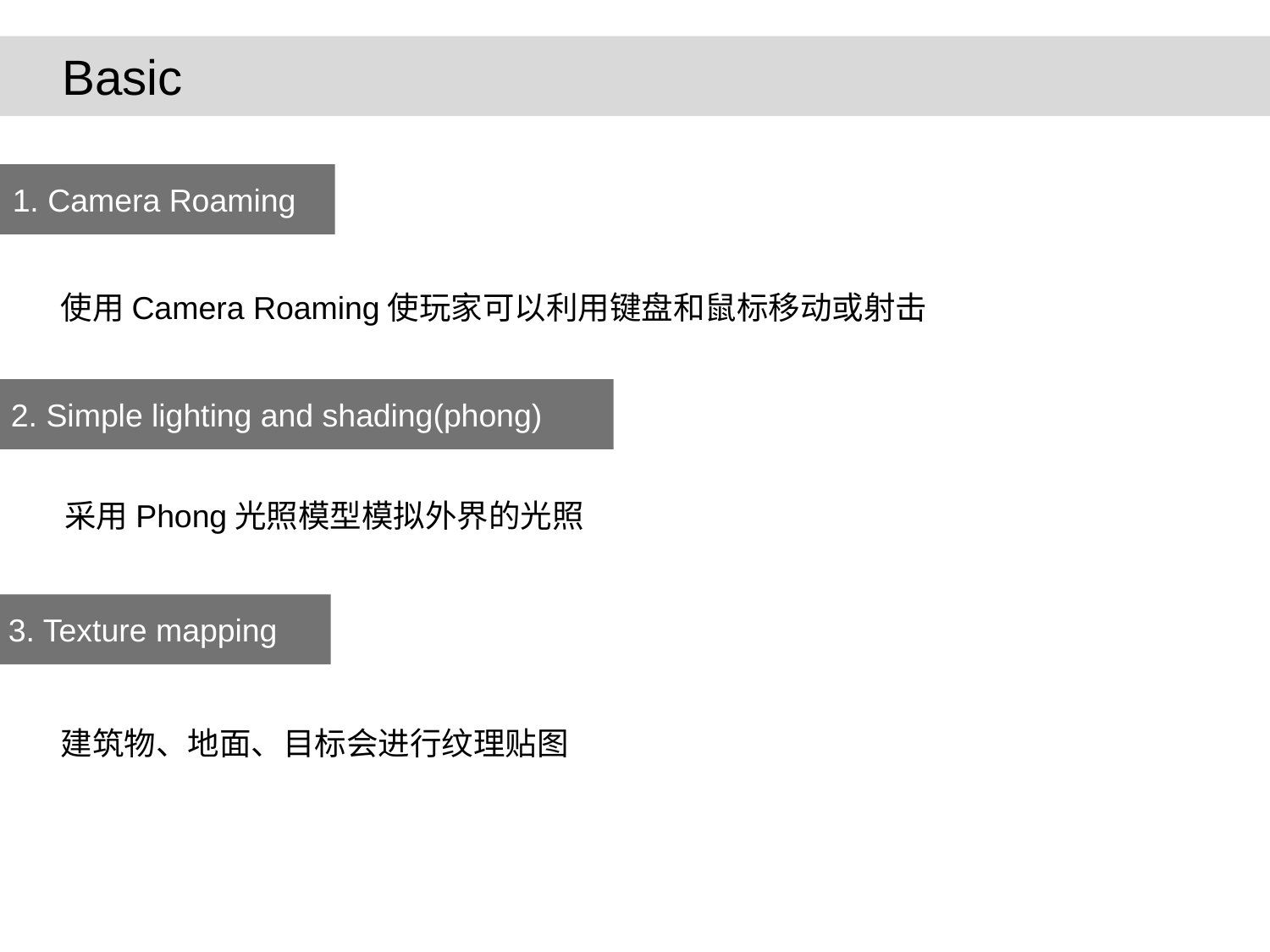

Basic
1. Camera Roaming
点击添加文本
使用Camera Roaming使玩家可以利用键盘和鼠标移动或射击
2. Simple lighting and shading(phong)
点击添加文本
采用Phong光照模型模拟外界的光照
点击添加文本
3. Texture mapping
建筑物、地面、目标会进行纹理贴图
点击添加文本